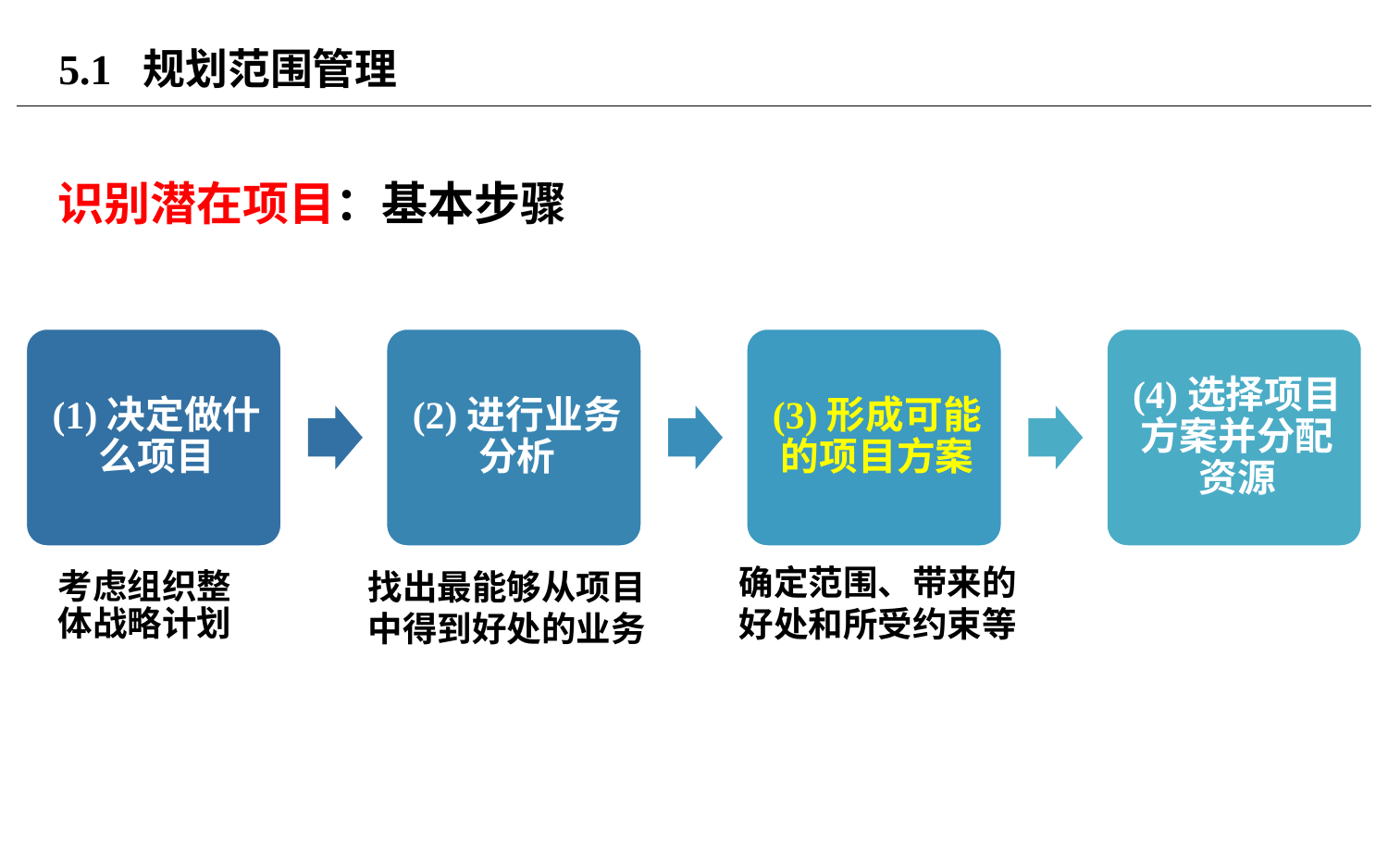

# 5.1  规划范围管理
识别潜在项目：基本步骤
(1)决定做什么项目

(2)进行业务分析

(3)形成可能的项目方案

(4)选择项目方案并分配资源
确定范围、带来的好处和所受约束等
找出最能够从项目中得到好处的业务
考虑组织整体战略计划